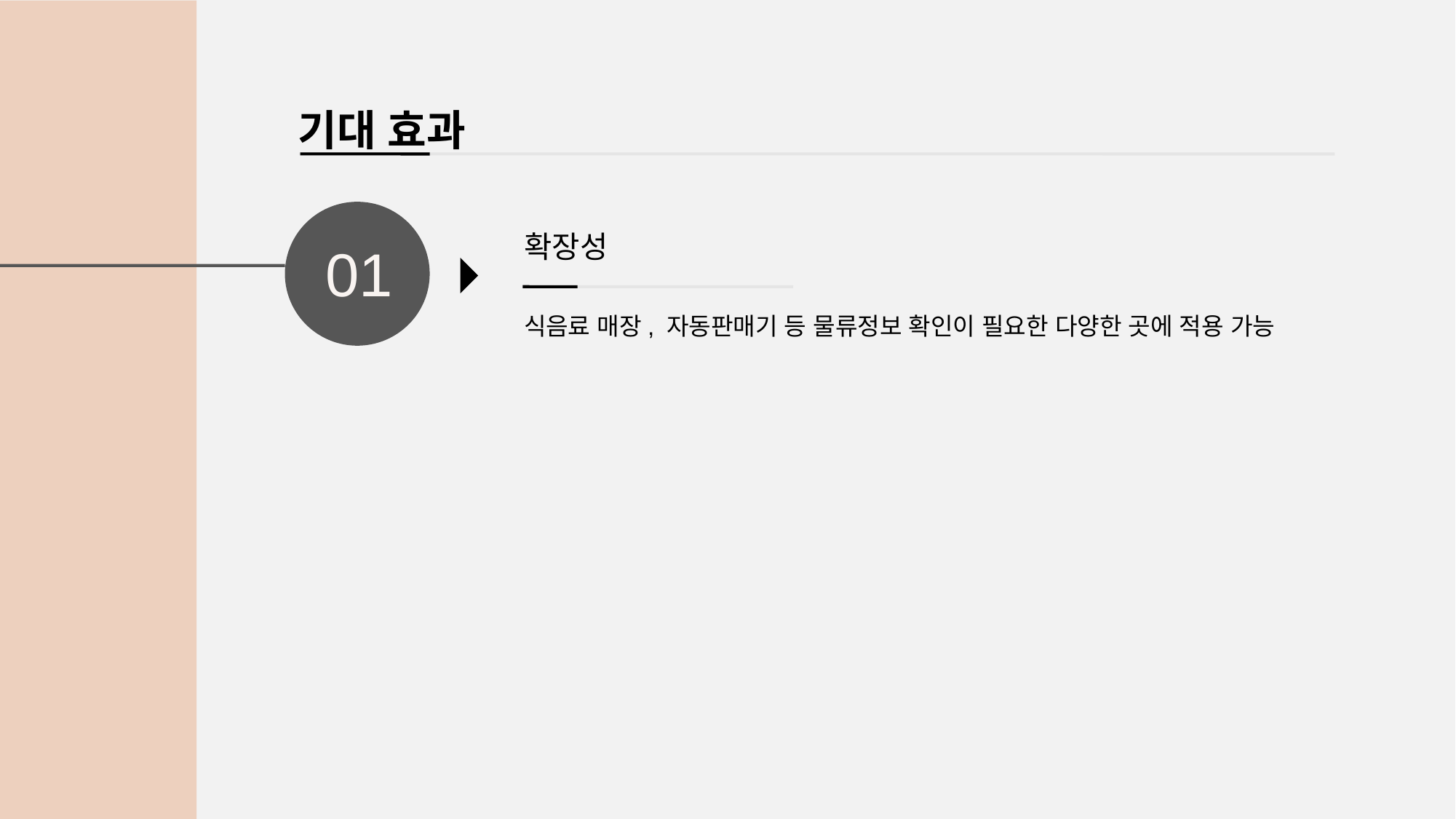

기대 효과

확장성

식음료 매장, 자동판매기 등 물류정보 확인이 필요한 다양한 곳에 적용 가능

01